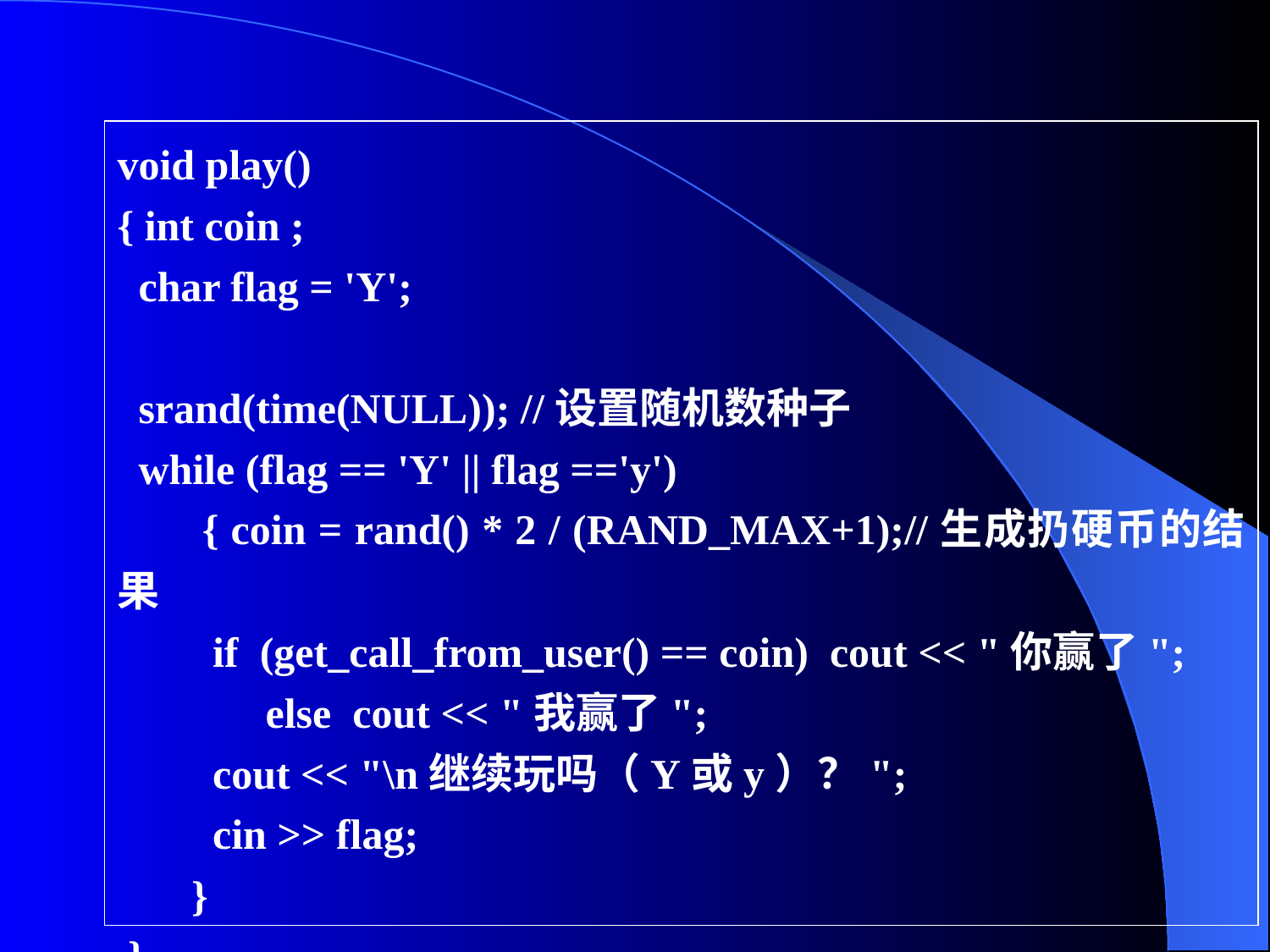

void play()
{ int coin ;
  char flag = 'Y';

  srand(time(NULL)); //设置随机数种子
  while (flag == 'Y' || flag =='y')
       { coin = rand() * 2 / (RAND_MAX+1);//生成扔硬币的结果
         if  (get_call_from_user() == coin)  cout << "你赢了";
              else  cout << "我赢了";
         cout << "\n继续玩吗（Y或y）？";
         cin >> flag;
       }
 }